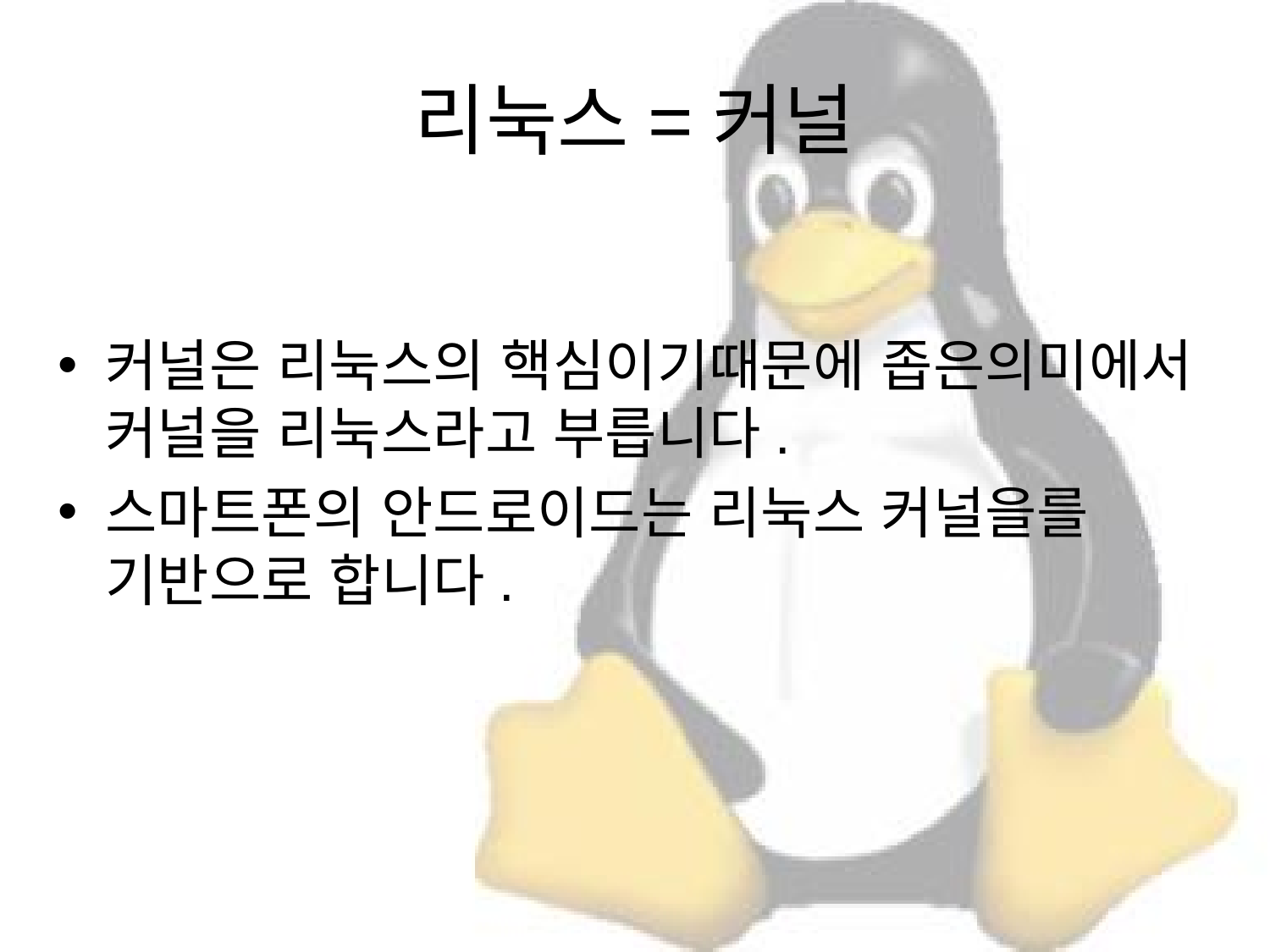

# 리눅스=커널
커널은 리눅스의 핵심이기때문에 좁은의미에서 커널을 리눅스라고 부릅니다.
스마트폰의 안드로이드는 리눅스 커널을를 기반으로 합니다.